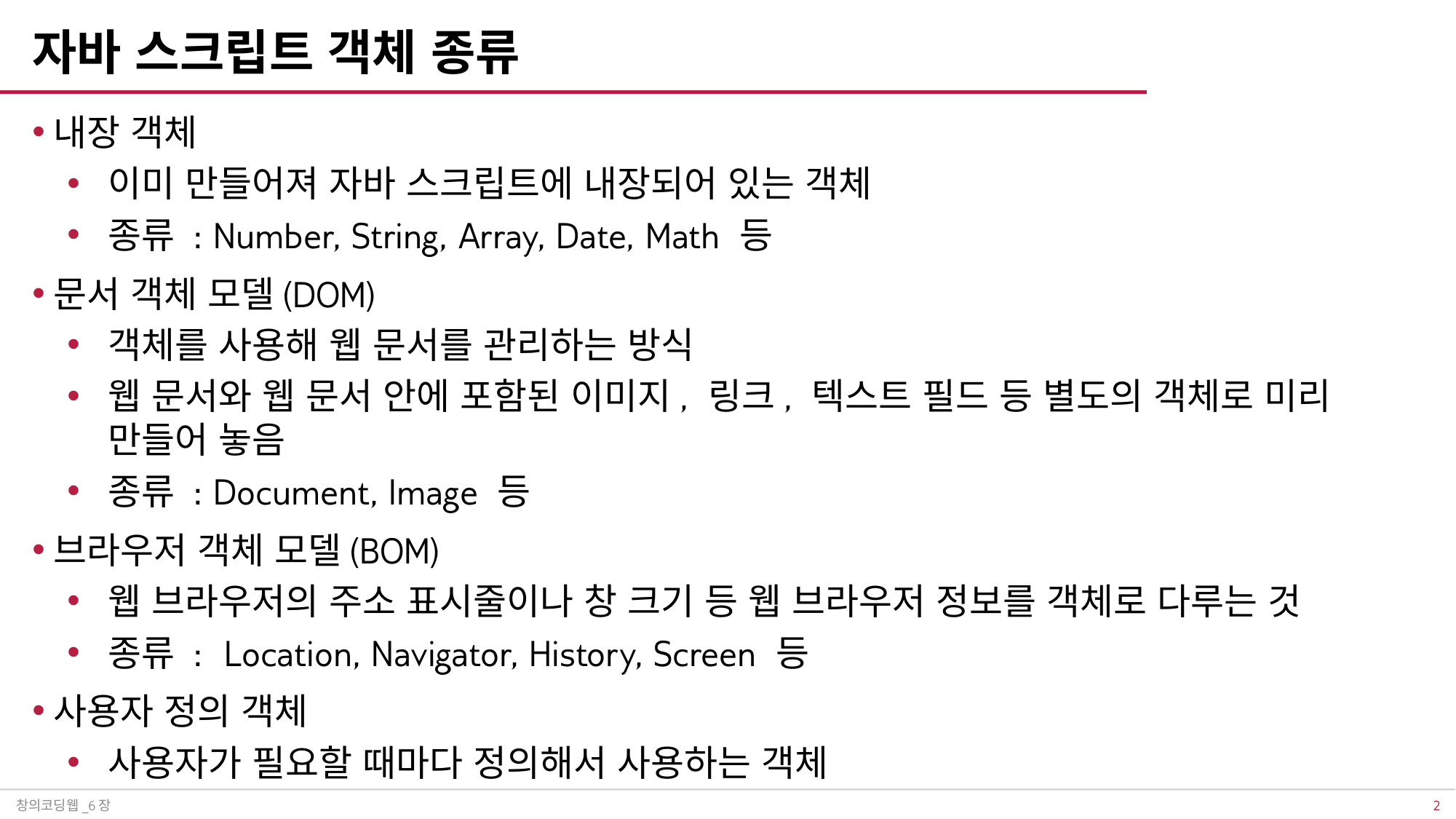

# 자바 스크립트 객체 종류
내장 객체
이미 만들어져 자바 스크립트에 내장되어 있는 객체
종류 : Number, String, Array, Date, Math 등
문서 객체 모델(DOM)
객체를 사용해 웹 문서를 관리하는 방식
웹 문서와 웹 문서 안에 포함된 이미지, 링크, 텍스트 필드 등 별도의 객체로 미리 만들어 놓음
종류 : Document, Image 등
브라우저 객체 모델(BOM)
웹 브라우저의 주소 표시줄이나 창 크기 등 웹 브라우저 정보를 객체로 다루는 것
종류 :  Location, Navigator, History, Screen 등
사용자 정의 객체
사용자가 필요할 때마다 정의해서 사용하는 객체

2
창의코딩웹_6장